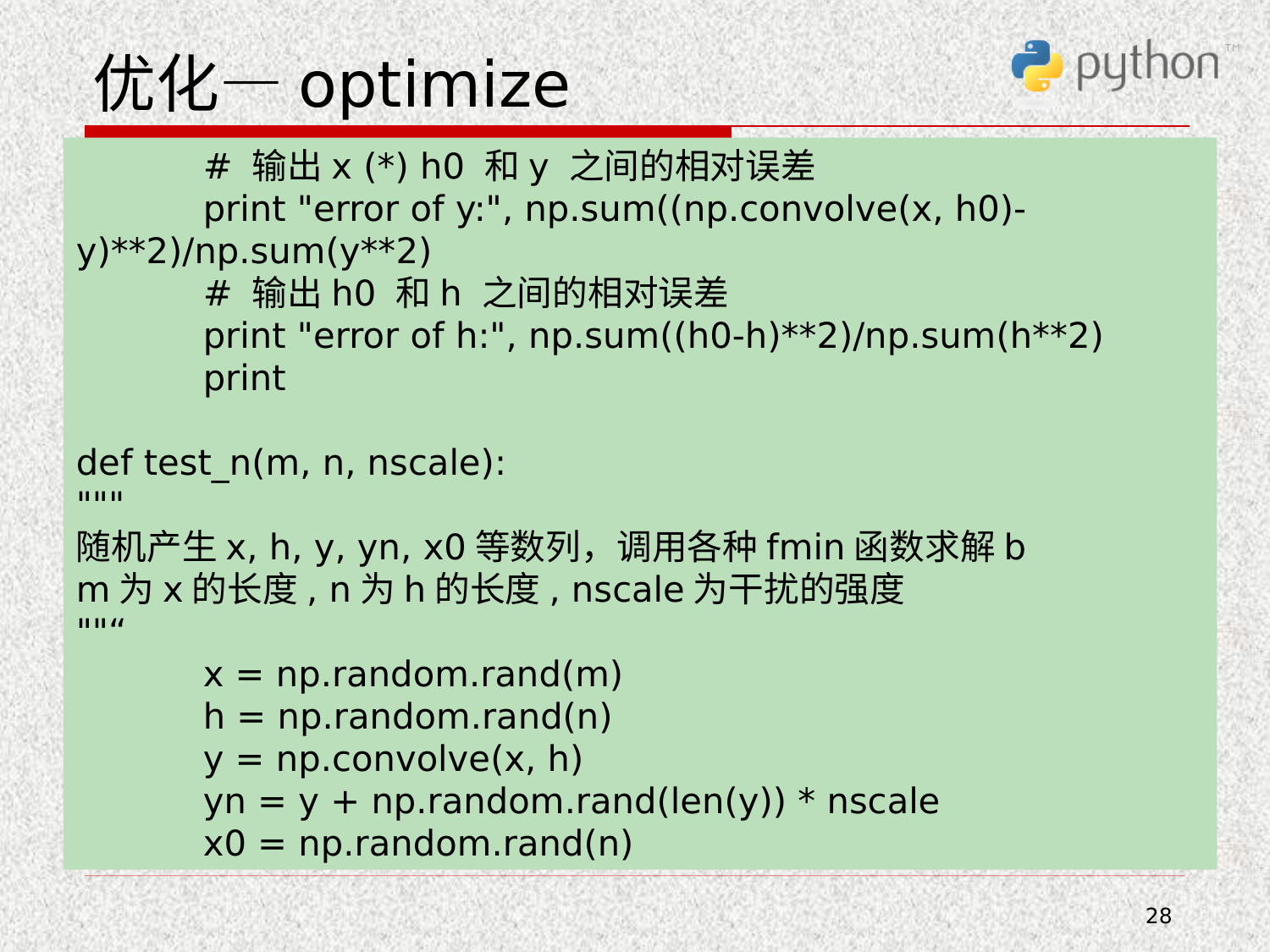

# 优化—optimize
	# 输出x (*) h0 和y 之间的相对误差
	print "error of y:", np.sum((np.convolve(x, h0)-	y)**2)/np.sum(y**2)
	# 输出h0 和h 之间的相对误差
	print "error of h:", np.sum((h0-h)**2)/np.sum(h**2)
	print

def test_n(m, n, nscale):
"""
随机产生x, h, y, yn, x0等数列，调用各种fmin函数求解b
m为x的长度, n为h的长度, nscale为干扰的强度
""“
	x = np.random.rand(m)
	h = np.random.rand(n)
	y = np.convolve(x, h)
	yn = y + np.random.rand(len(y)) * nscale
	x0 = np.random.rand(n)

28